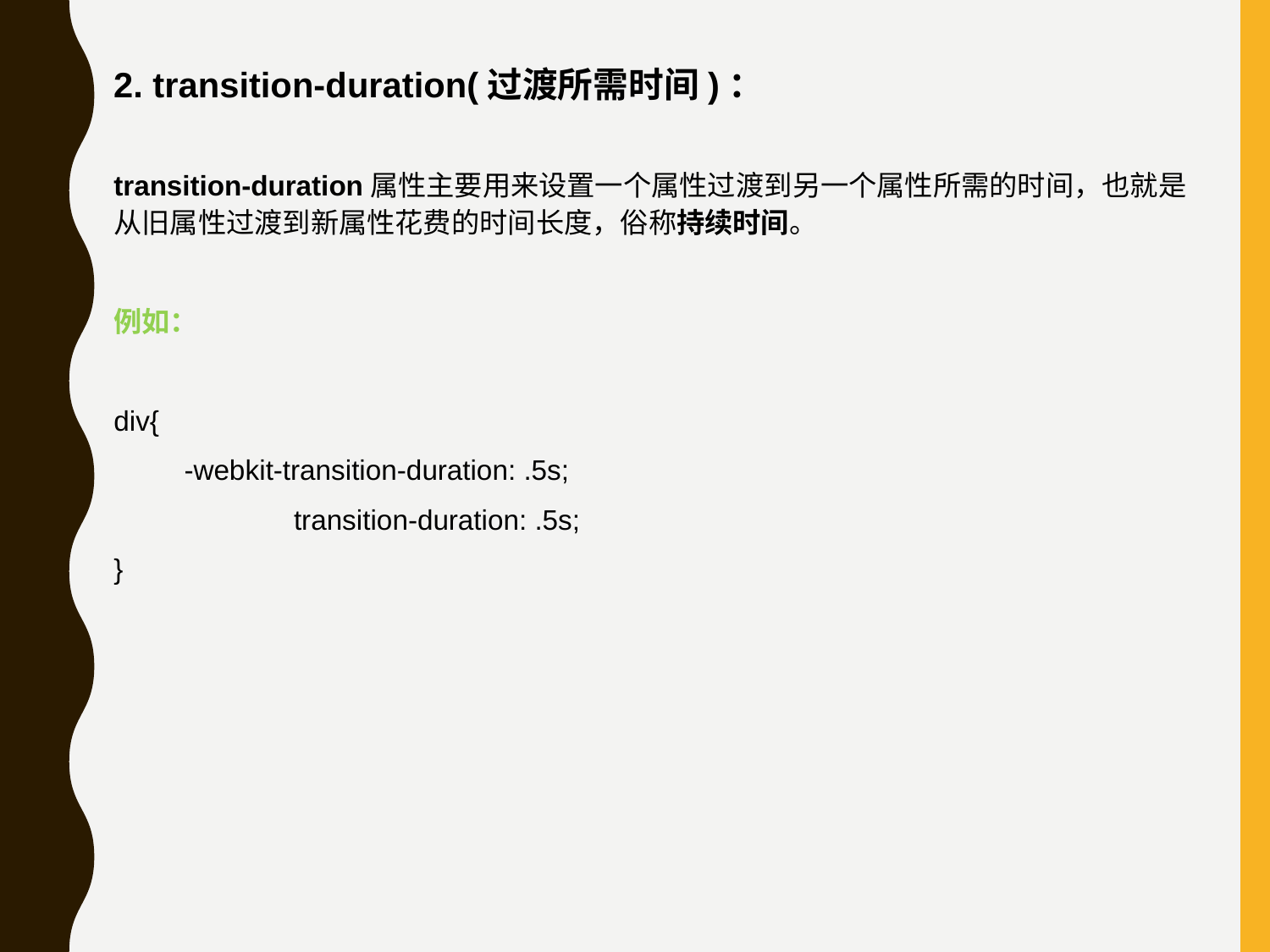

2. transition-duration(过渡所需时间)：

transition-duration属性主要用来设置一个属性过渡到另一个属性所需的时间，也就是从旧属性过渡到新属性花费的时间长度，俗称持续时间。

例如：

div{
         -webkit-transition-duration: .5s;
                       transition-duration: .5s;
}